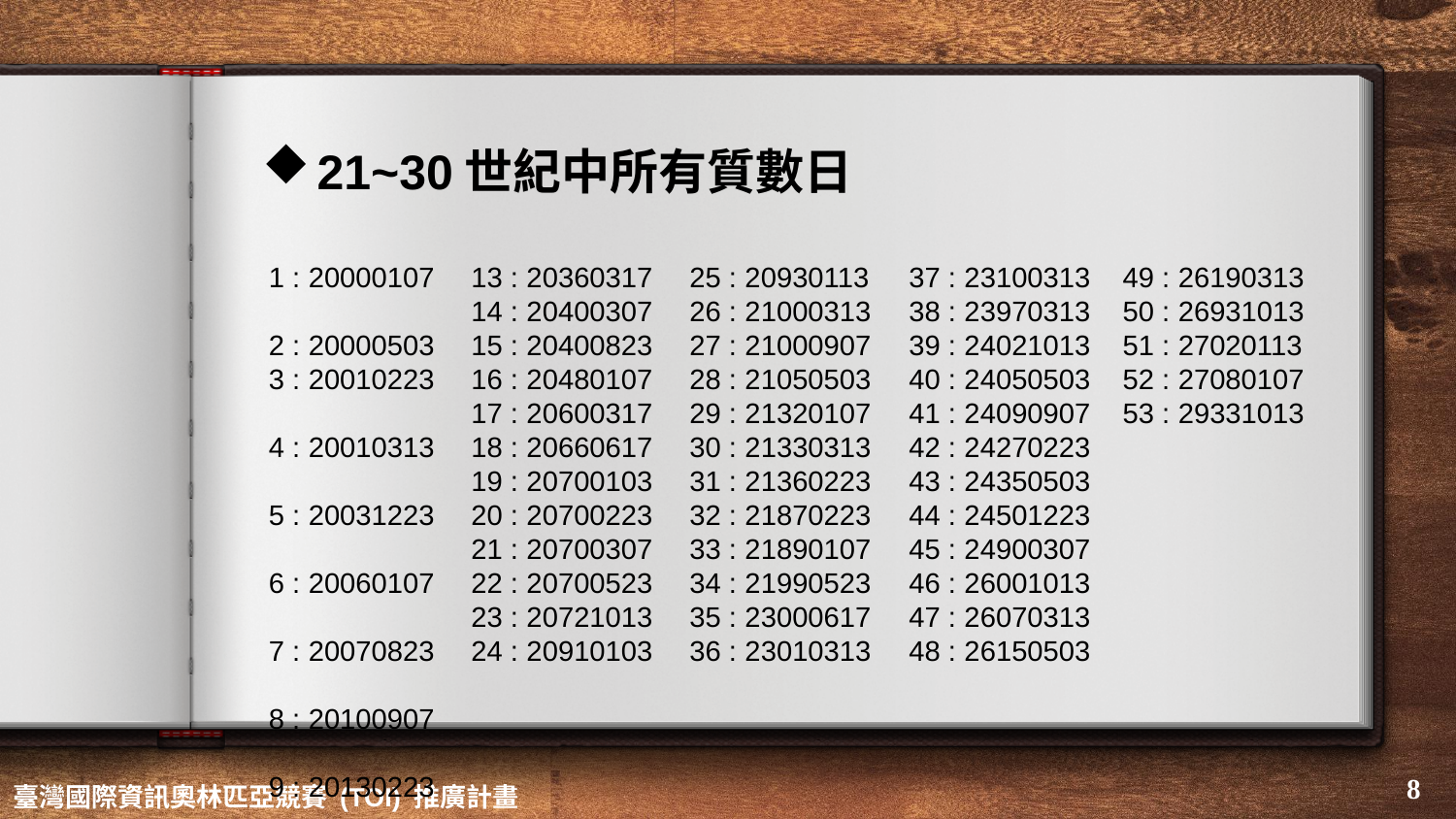

# 21~30世紀中所有質數日
  1 : 20000107
  2 : 20000503
  3 : 20010223
  4 : 20010313
  5 : 20031223
  6 : 20060107
  7 : 20070823
  8 : 20100907
  9 : 20130223
10 : 20190523
11 : 20190823
12 : 20300317
13 : 20360317
14 : 20400307
15 : 20400823
16 : 20480107
17 : 20600317
18 : 20660617
19 : 20700103
20 : 20700223
21 : 20700307
22 : 20700523
23 : 20721013
24 : 20910103
25 : 20930113
26 : 21000313
27 : 21000907
28 : 21050503
29 : 21320107
30 : 21330313
31 : 21360223
32 : 21870223
33 : 21890107
34 : 21990523
35 : 23000617
36 : 23010313
37 : 23100313
38 : 23970313
39 : 24021013
40 : 24050503
41 : 24090907
42 : 24270223
43 : 24350503
44 : 24501223
45 : 24900307
46 : 26001013
47 : 26070313
48 : 26150503
49 : 26190313
50 : 26931013
51 : 27020113
52 : 27080107
53 : 29331013
8